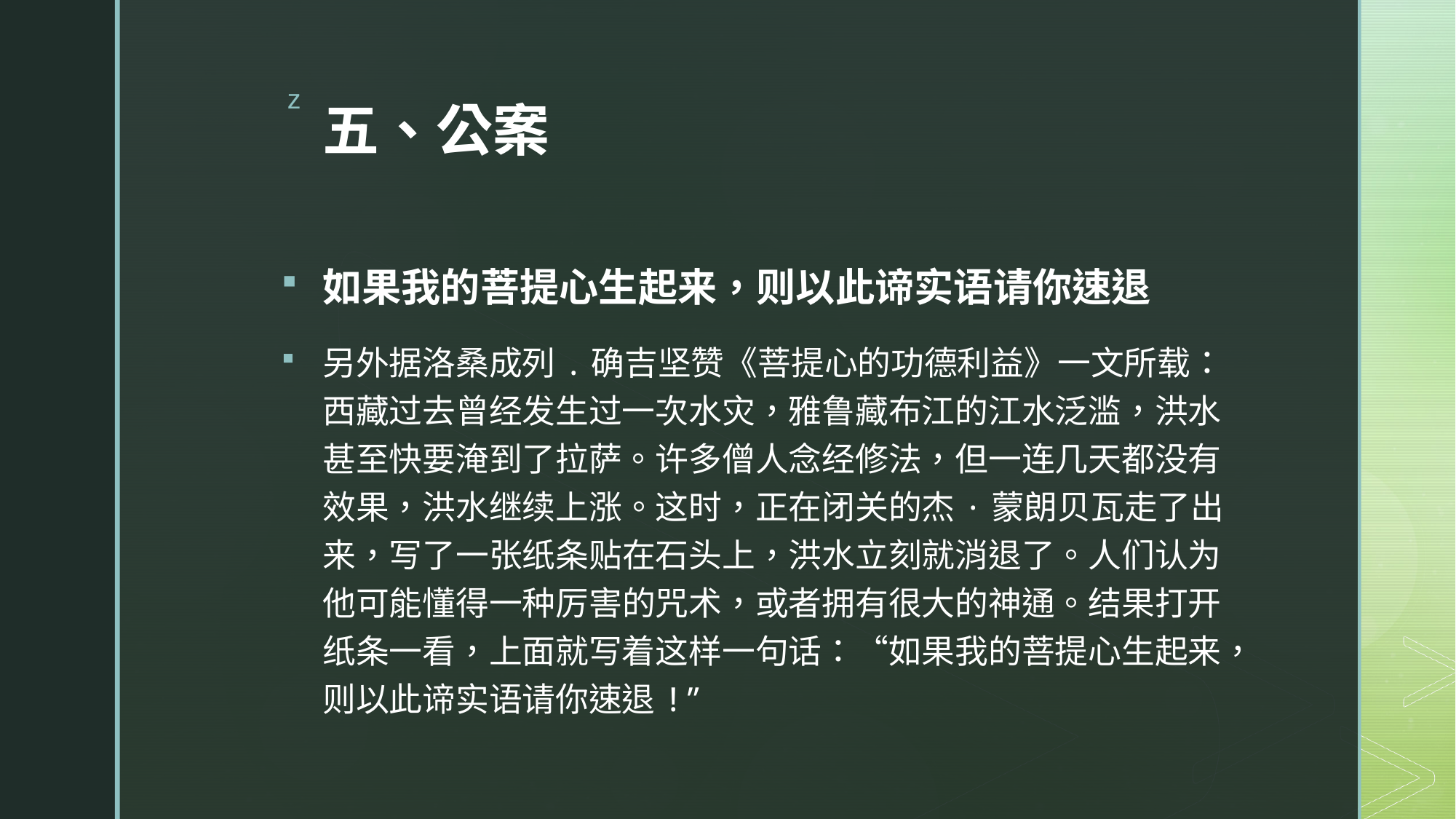

# 五、公案
如果我的菩提心生起来，则以此谛实语请你速退
另外据洛桑成列.确吉坚赞《菩提心的功德利益》一文所载：西藏过去曾经发生过一次水灾，雅鲁藏布江的江水泛滥，洪水甚至快要淹到了拉萨。许多僧人念经修法，但一连几天都没有效果，洪水继续上涨。这时，正在闭关的杰·蒙朗贝瓦走了出来，写了一张纸条贴在石头上，洪水立刻就消退了。人们认为他可能懂得一种厉害的咒术，或者拥有很大的神通。结果打开纸条一看，上面就写着这样一句话：“如果我的菩提心生起来，则以此谛实语请你速退!”